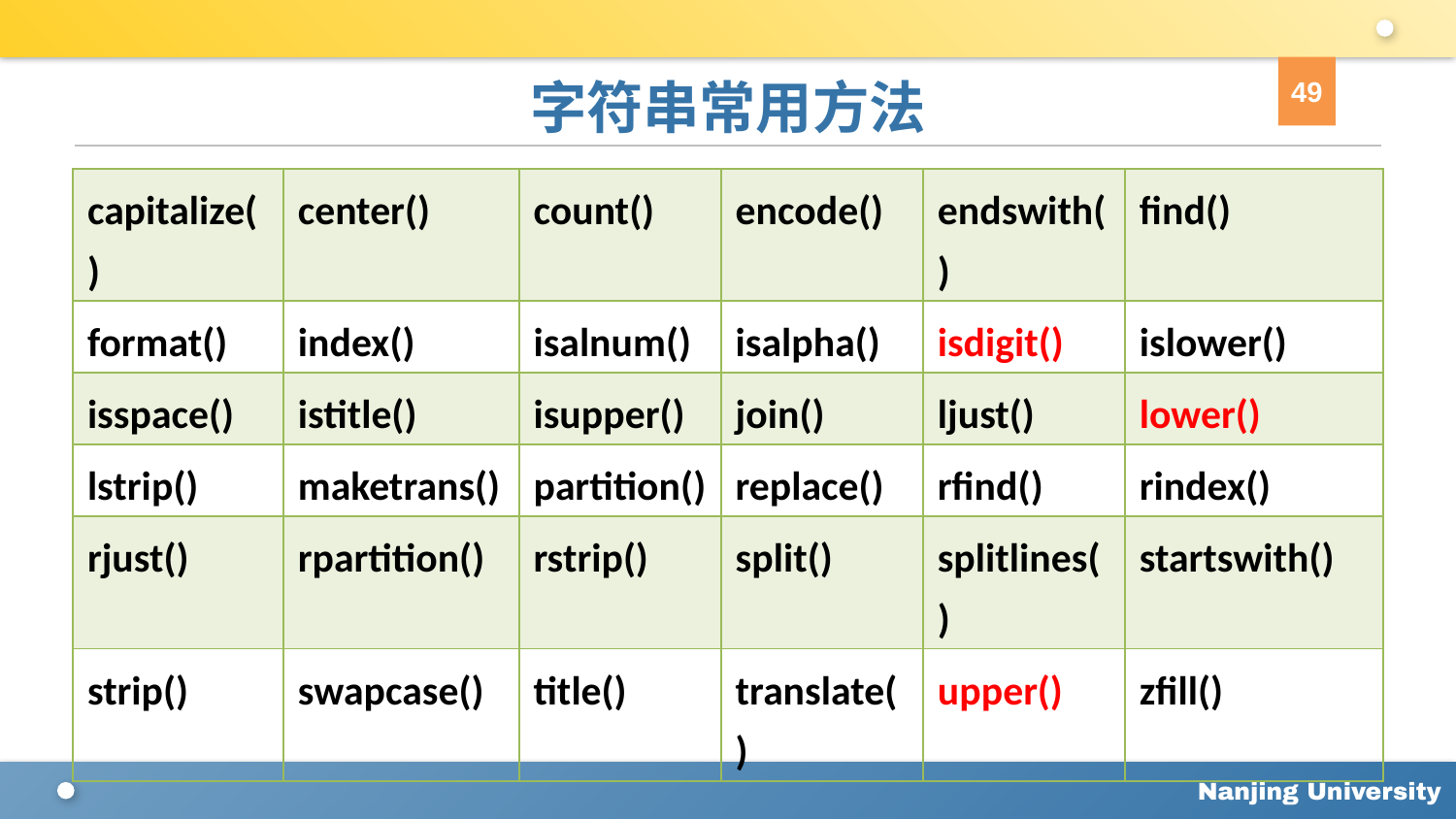

49
# 字符串常用方法
| capitalize() | center() | count() | encode() | endswith() | find() |
| --- | --- | --- | --- | --- | --- |
| format() | index() | isalnum() | isalpha() | isdigit() | islower() |
| isspace() | istitle() | isupper() | join() | ljust() | lower() |
| lstrip() | maketrans() | partition() | replace() | rfind() | rindex() |
| rjust() | rpartition() | rstrip() | split() | splitlines() | startswith() |
| strip() | swapcase() | title() | translate() | upper() | zfill() |